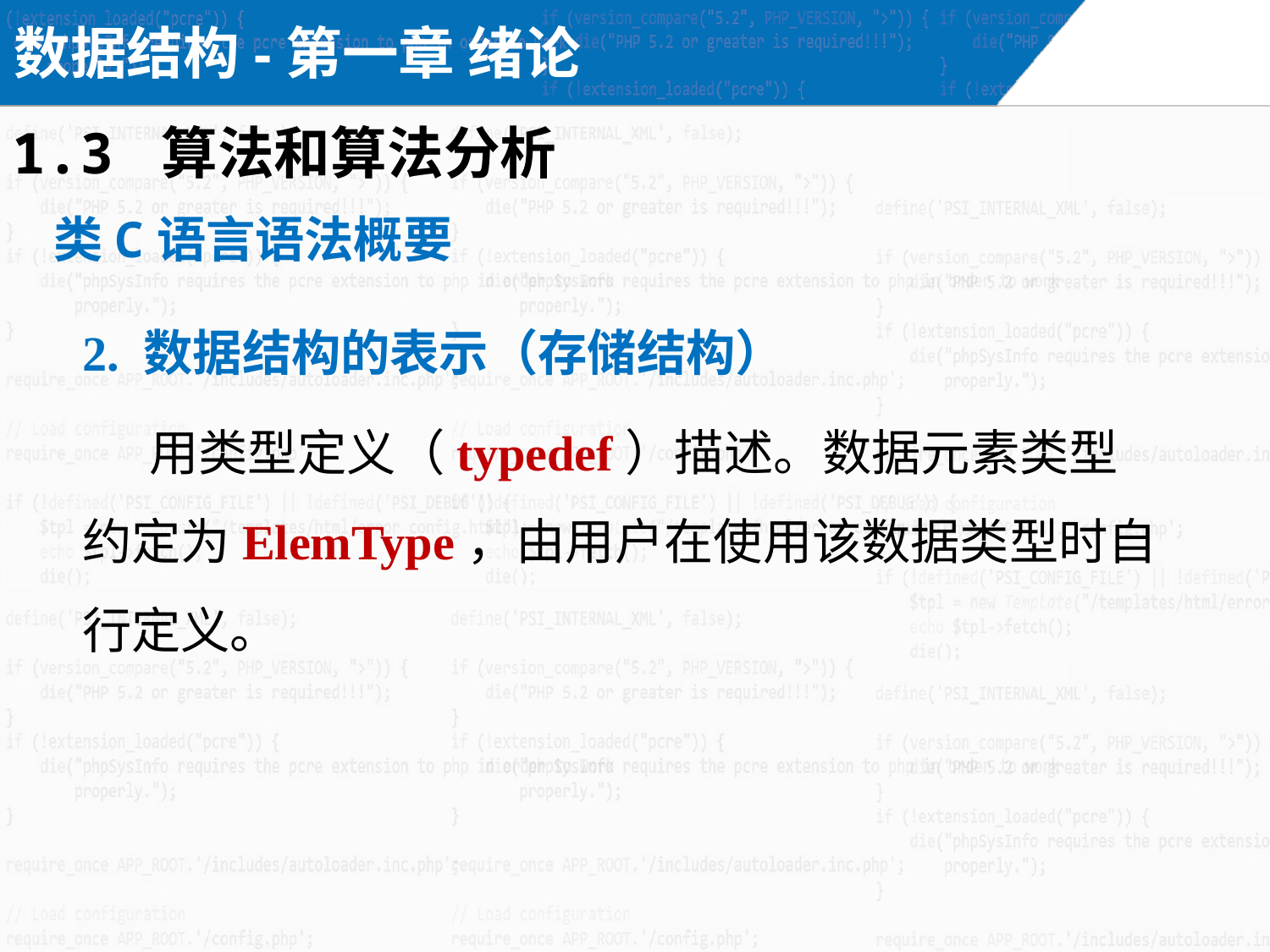

数据结构-第一章 绪论
1.3 算法和算法分析
类C语言语法概要
2. 数据结构的表示（存储结构）
     用类型定义（typedef）描述。数据元素类型约定为ElemType，由用户在使用该数据类型时自行定义。